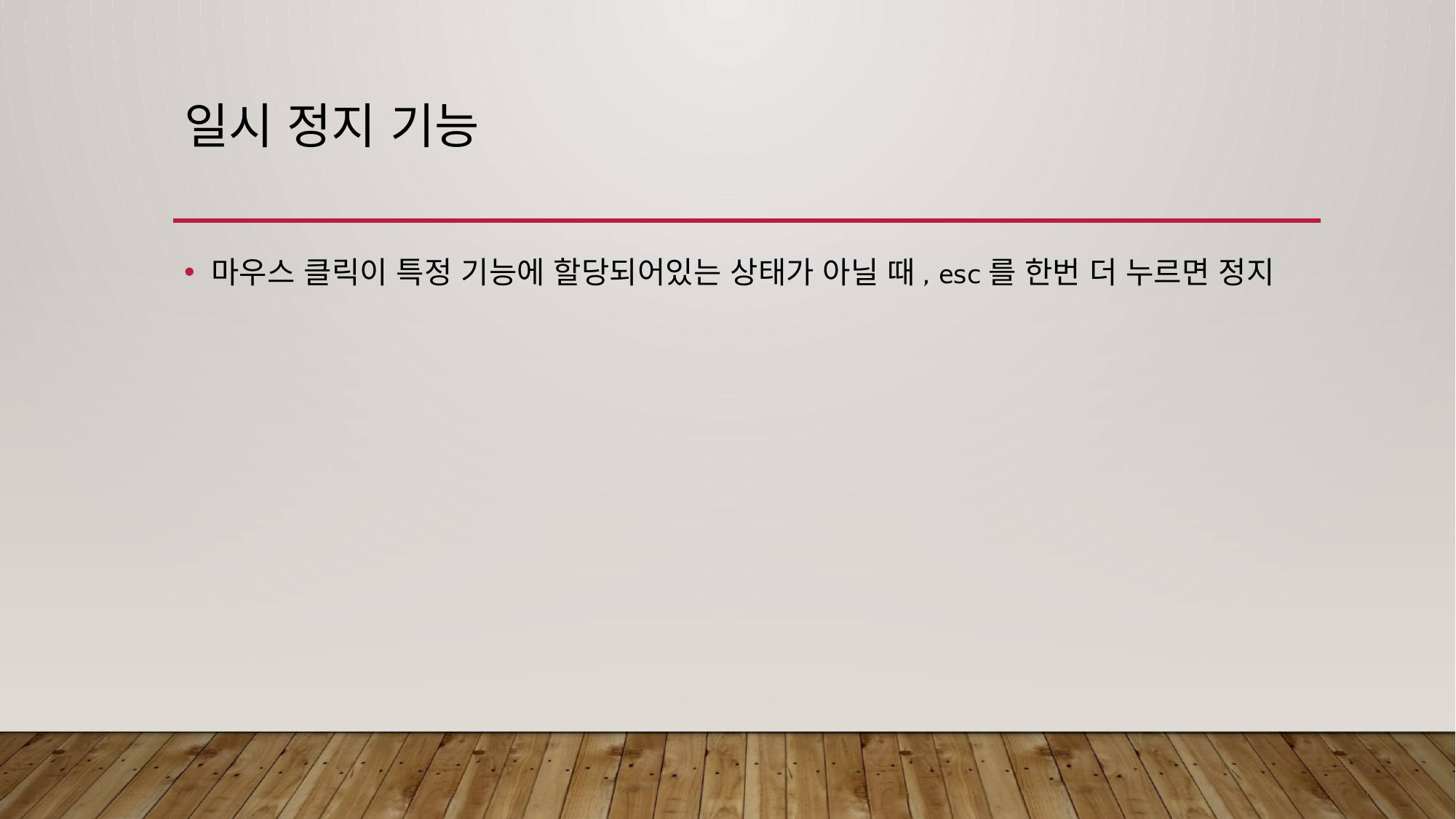

# 일시 정지 기능
마우스 클릭이 특정 기능에 할당되어있는 상태가 아닐 때, esc를 한번 더 누르면 정지